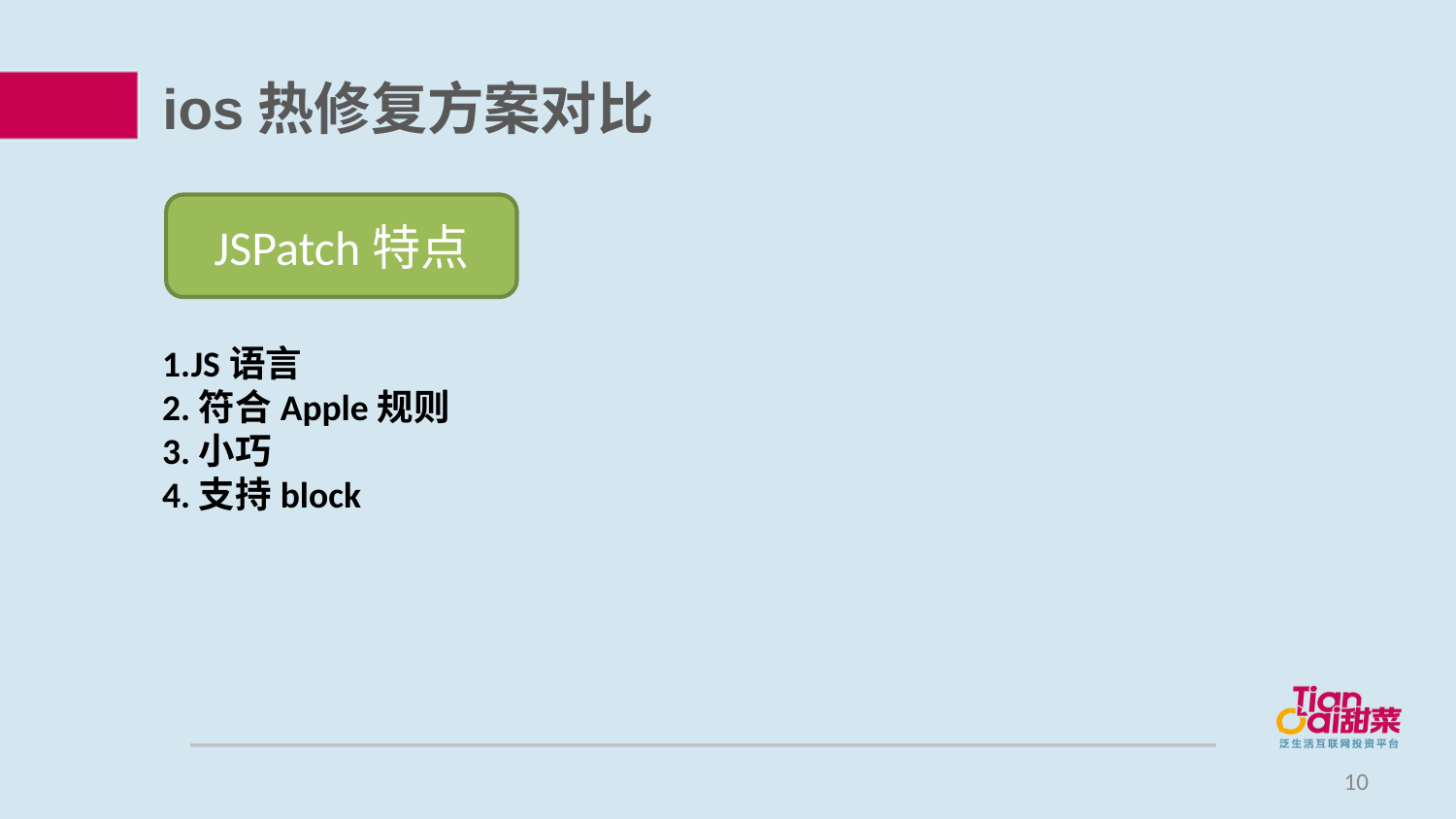

# ios热修复方案对比
JSPatch特点
1.JS语言
2.符合Apple规则
3.小巧
4.支持block
10